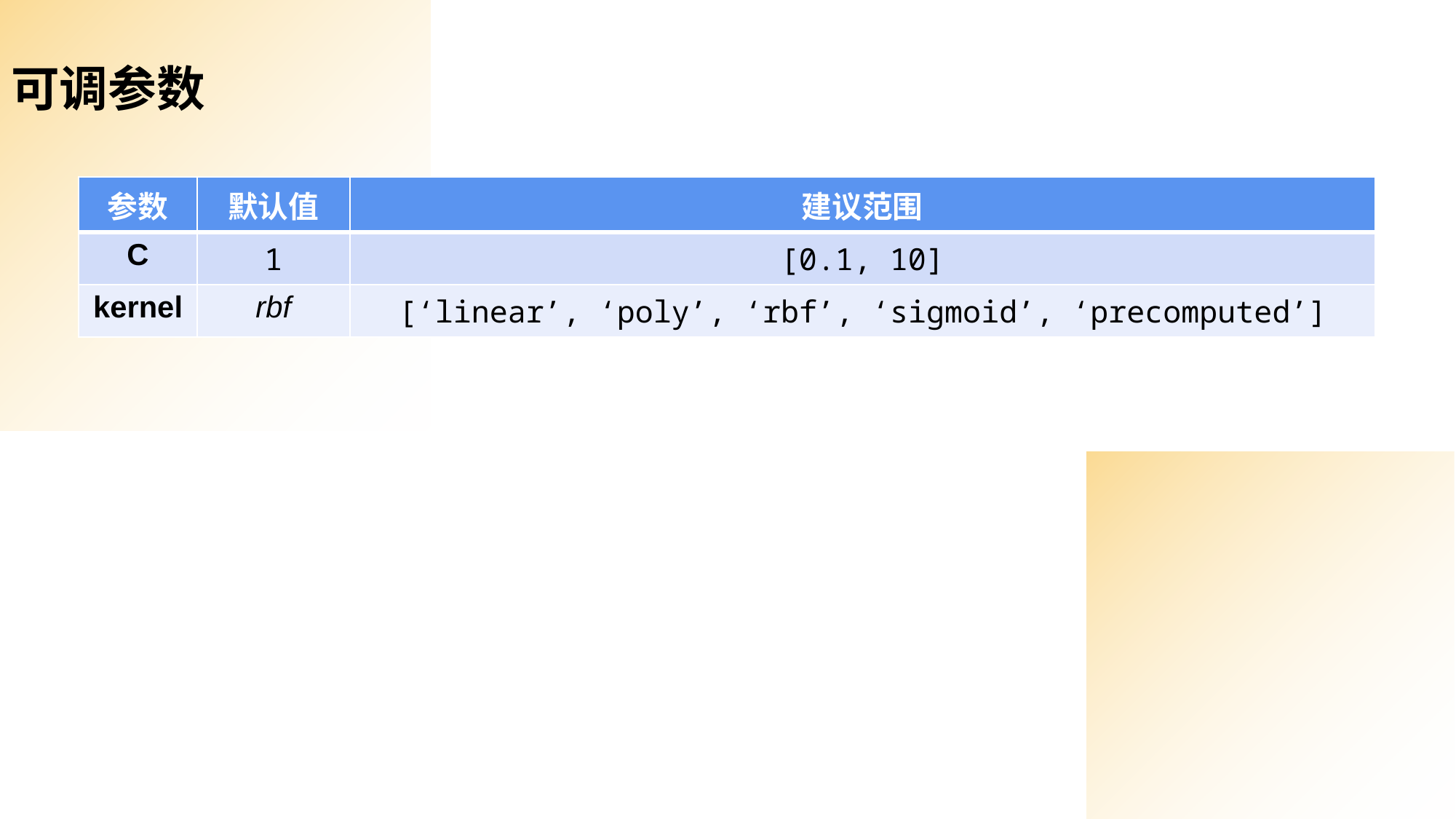

可调参数
| 参数 | 默认值 | 建议范围 |
| --- | --- | --- |
| C | 1 | [0.1, 10] |
| kernel | rbf | [‘linear’, ‘poly’, ‘rbf’, ‘sigmoid’, ‘precomputed’] |